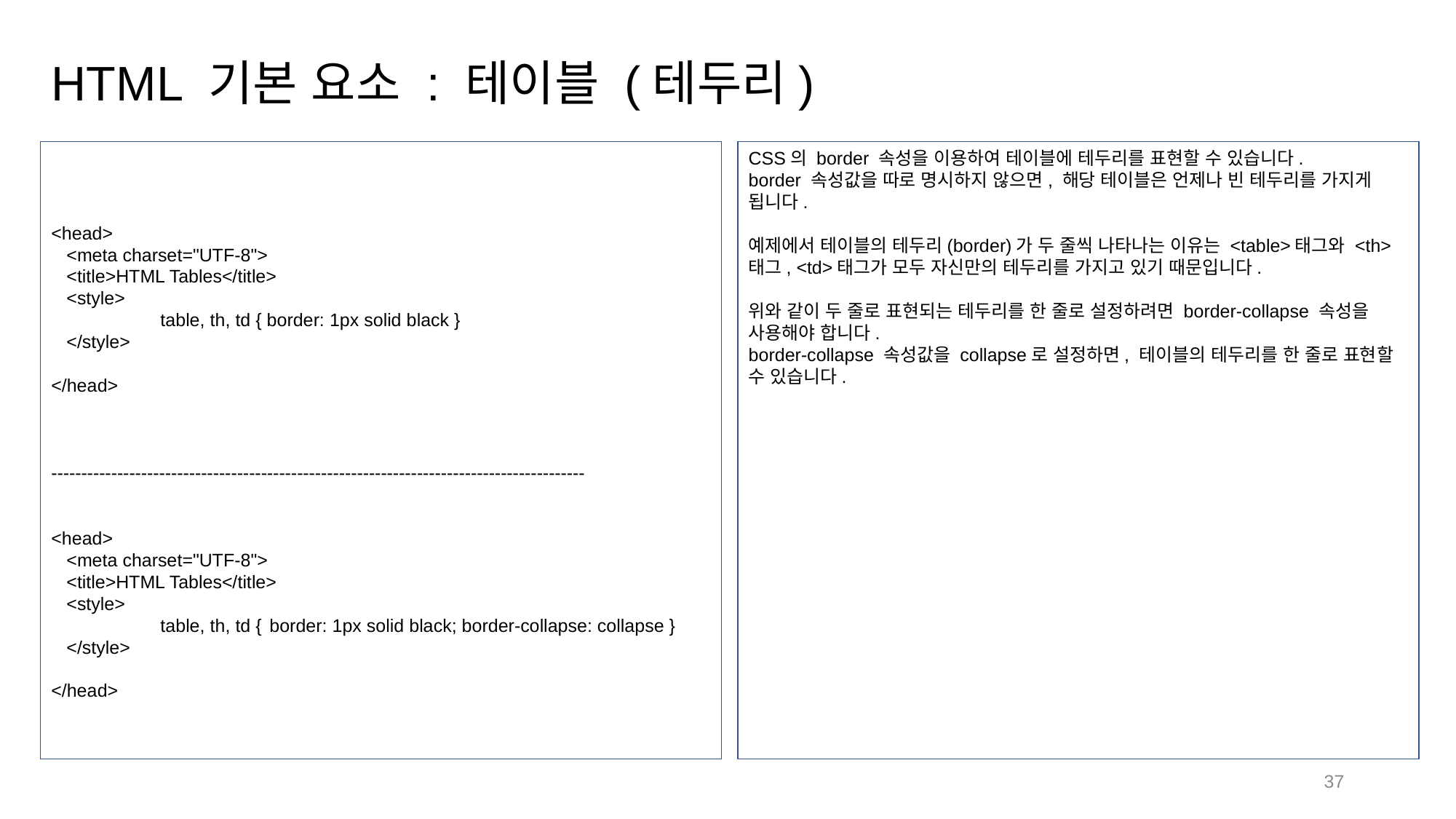

# HTML 기본 요소 : 테이블 (테두리)

<head>
   <meta charset="UTF-8">
   <title>HTML Tables</title>
   <style>
	table, th, td { border: 1px solid black }
   </style>

</head>

-----------------------------------------------------------------------------------------

<head>
   <meta charset="UTF-8">
   <title>HTML Tables</title>
   <style>
	table, th, td {	border: 1px solid black; border-collapse: collapse }
   </style>

</head>
CSS의 border 속성을 이용하여 테이블에 테두리를 표현할 수 있습니다.
border 속성값을 따로 명시하지 않으면, 해당 테이블은 언제나 빈 테두리를 가지게 됩니다.

예제에서 테이블의 테두리(border)가 두 줄씩 나타나는 이유는 <table>태그와 <th>태그, <td>태그가 모두 자신만의 테두리를 가지고 있기 때문입니다.

위와 같이 두 줄로 표현되는 테두리를 한 줄로 설정하려면 border-collapse 속성을 사용해야 합니다.
border-collapse 속성값을 collapse로 설정하면, 테이블의 테두리를 한 줄로 표현할 수 있습니다.

37